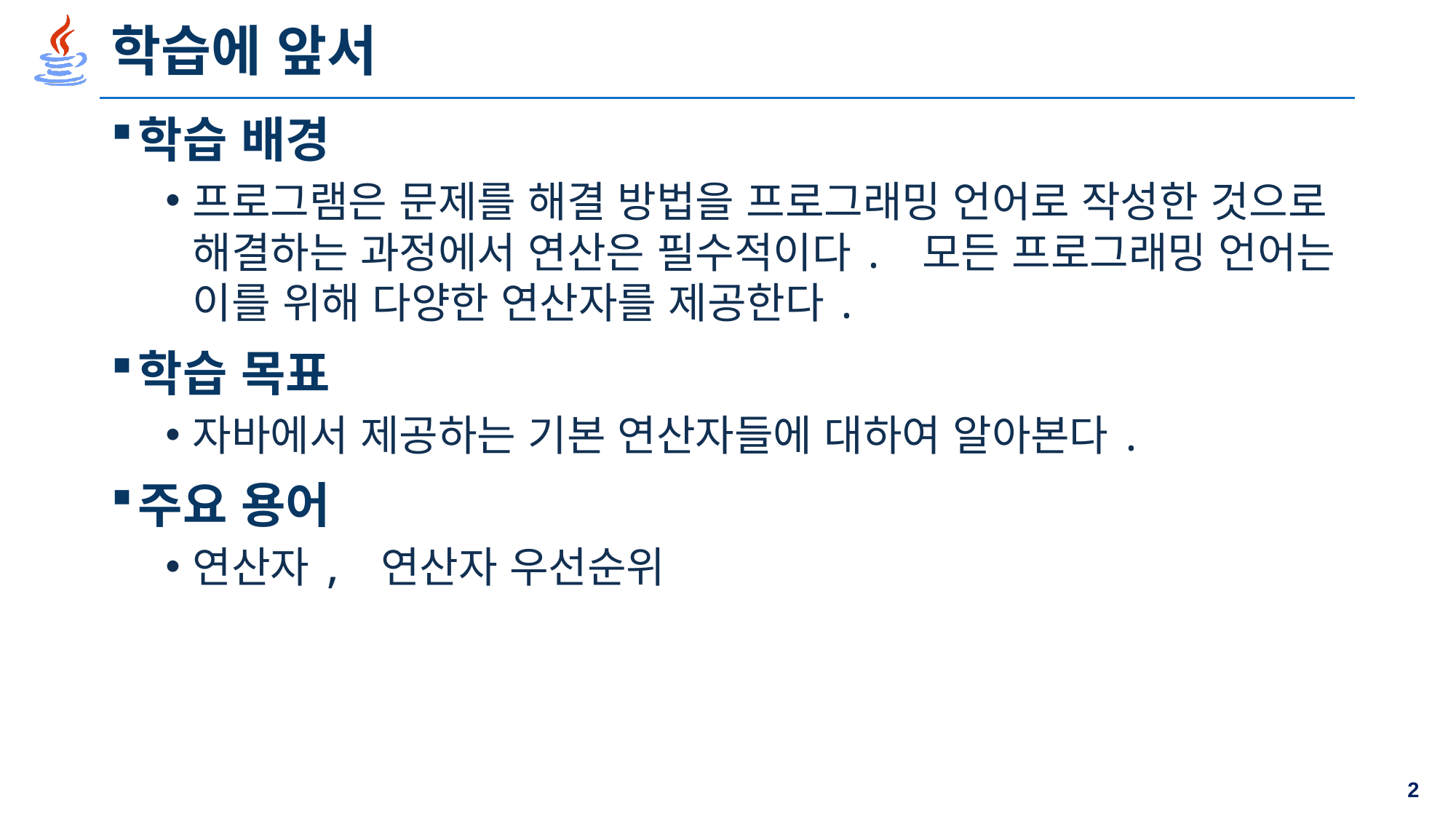

# 학습에 앞서
학습 배경
프로그램은 문제를 해결 방법을 프로그래밍 언어로 작성한 것으로 해결하는 과정에서 연산은 필수적이다. 모든 프로그래밍 언어는 이를 위해 다양한 연산자를 제공한다.
학습 목표
자바에서 제공하는 기본 연산자들에 대하여 알아본다.
주요 용어
연산자, 연산자 우선순위
2